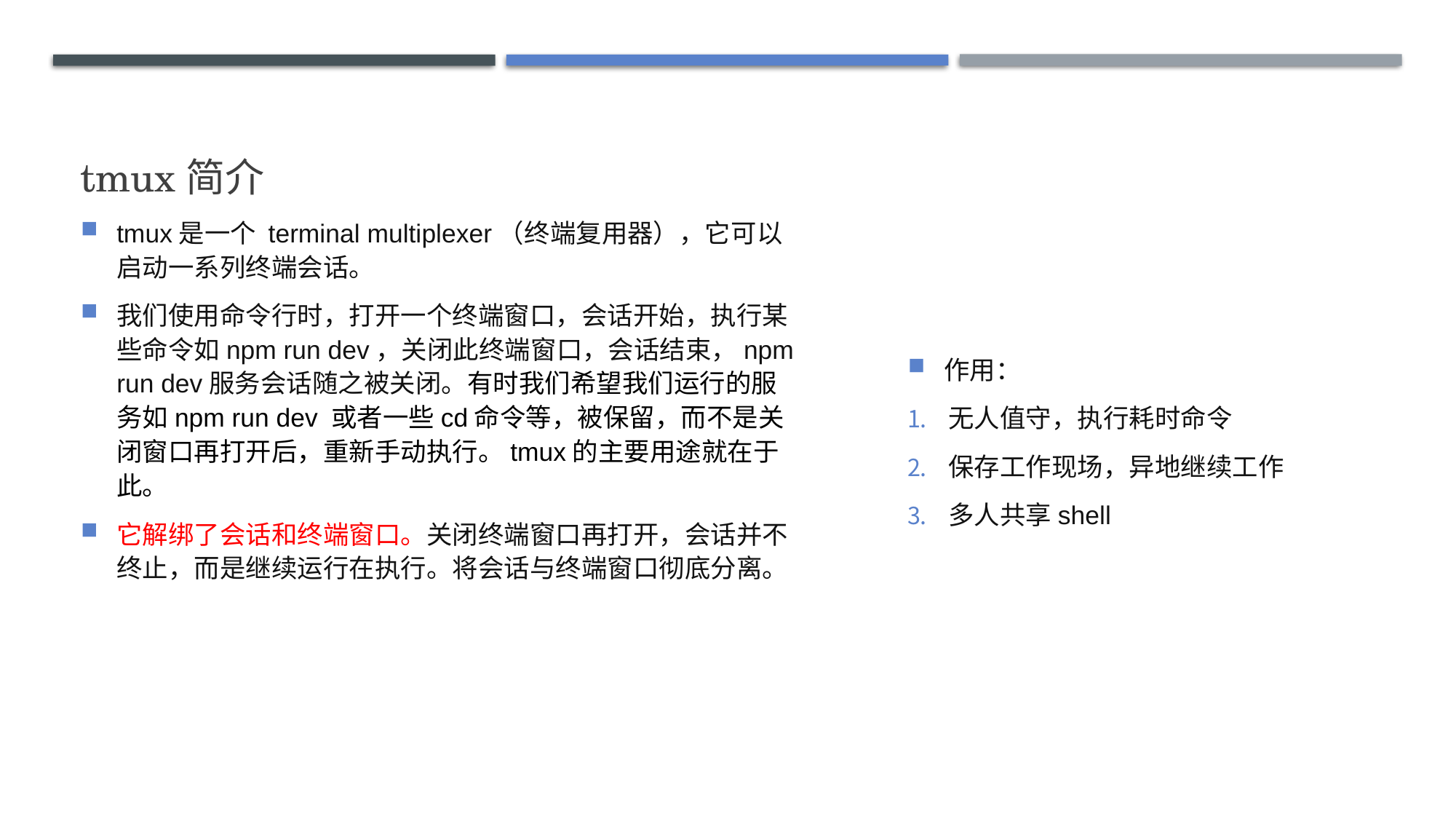

# tmux简介
tmux是一个 terminal multiplexer（终端复用器），它可以启动一系列终端会话。
我们使用命令行时，打开一个终端窗口，会话开始，执行某些命令如npm run dev，关闭此终端窗口，会话结束，npm run dev服务会话随之被关闭。有时我们希望我们运行的服务如npm run dev 或者一些cd命令等，被保留，而不是关闭窗口再打开后，重新手动执行。tmux的主要用途就在于此。
它解绑了会话和终端窗口。关闭终端窗口再打开，会话并不终止，而是继续运行在执行。将会话与终端窗口彻底分离。

作用：
无人值守，执行耗时命令
保存工作现场，异地继续工作
多人共享shell